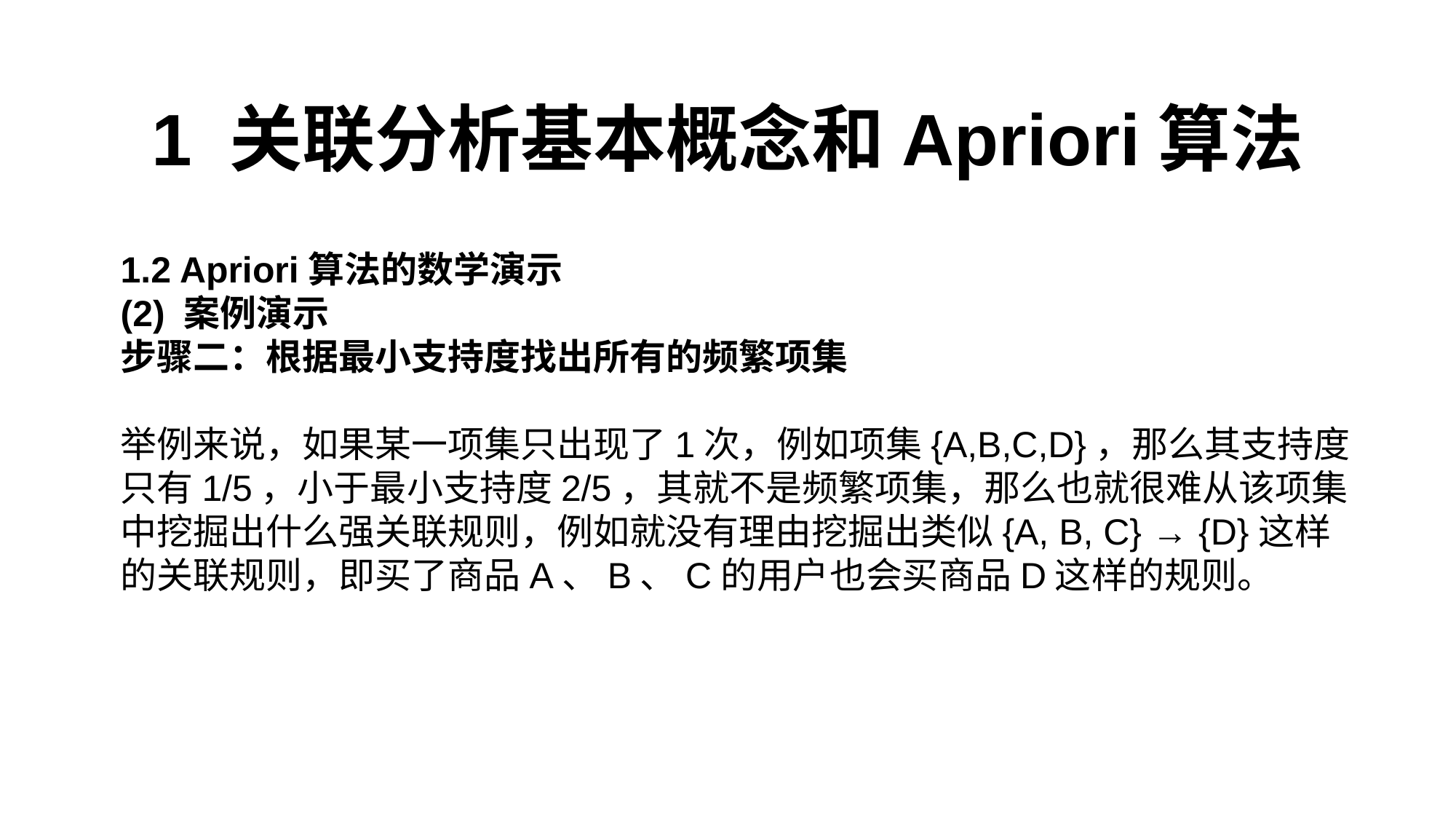

1 关联分析基本概念和Apriori算法
1.2 Apriori算法的数学演示
(2) 案例演示
步骤二：根据最小支持度找出所有的频繁项集

举例来说，如果某一项集只出现了1次，例如项集{A,B,C,D}，那么其支持度只有1/5，小于最小支持度2/5，其就不是频繁项集，那么也就很难从该项集中挖掘出什么强关联规则，例如就没有理由挖掘出类似{A, B, C} → {D}这样的关联规则，即买了商品A、B、C的用户也会买商品D这样的规则。